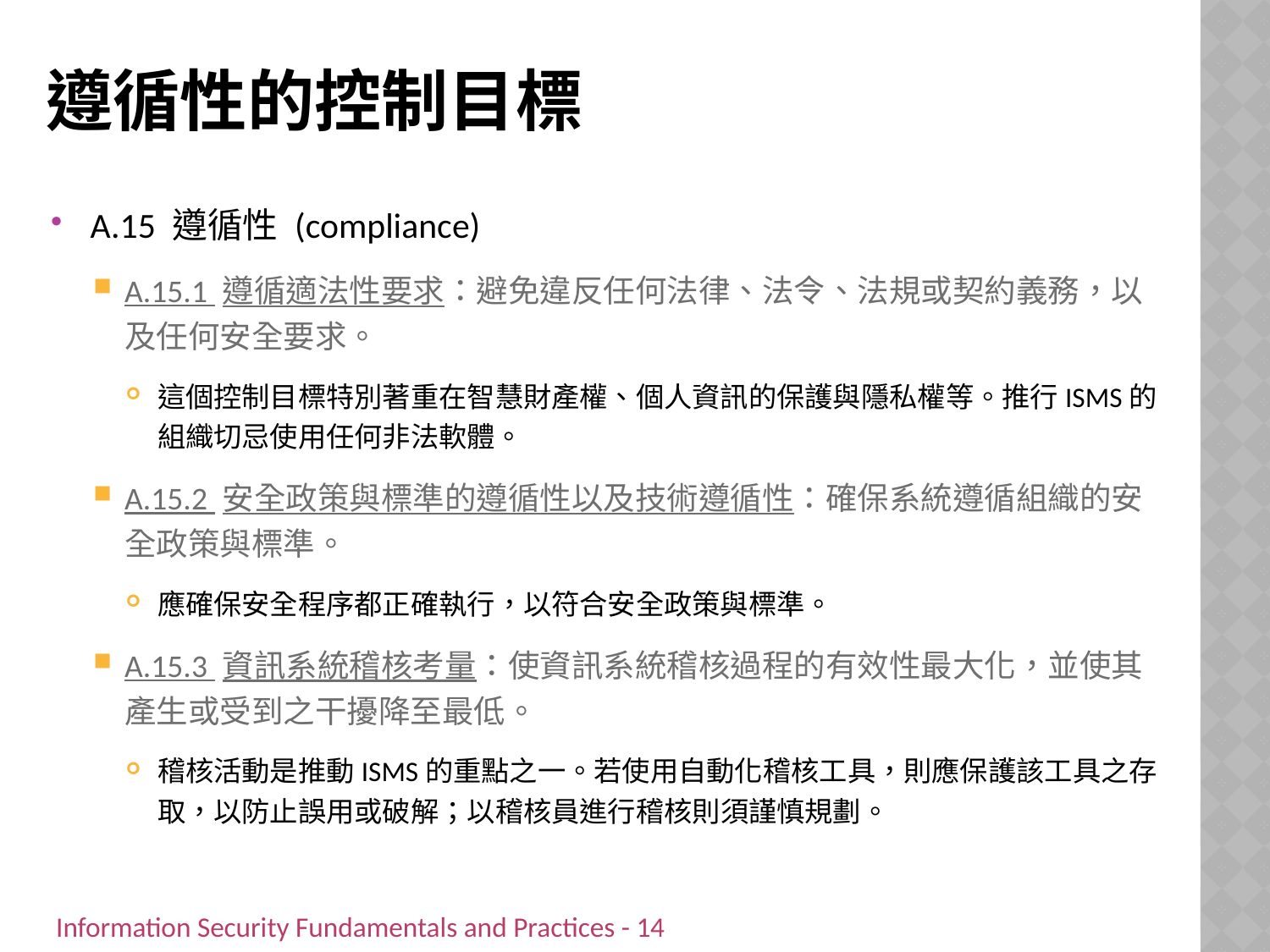

# 遵循性的控制目標
A.15 遵循性 (compliance)
A.15.1 遵循適法性要求：避免違反任何法律、法令、法規或契約義務，以及任何安全要求。
這個控制目標特別著重在智慧財產權、個人資訊的保護與隱私權等。推行ISMS的組織切忌使用任何非法軟體。
A.15.2 安全政策與標準的遵循性以及技術遵循性：確保系統遵循組織的安全政策與標準。
應確保安全程序都正確執行，以符合安全政策與標準。
A.15.3 資訊系統稽核考量：使資訊系統稽核過程的有效性最大化，並使其產生或受到之干擾降至最低。
稽核活動是推動ISMS的重點之一。若使用自動化稽核工具，則應保護該工具之存取，以防止誤用或破解；以稽核員進行稽核則須謹慎規劃。